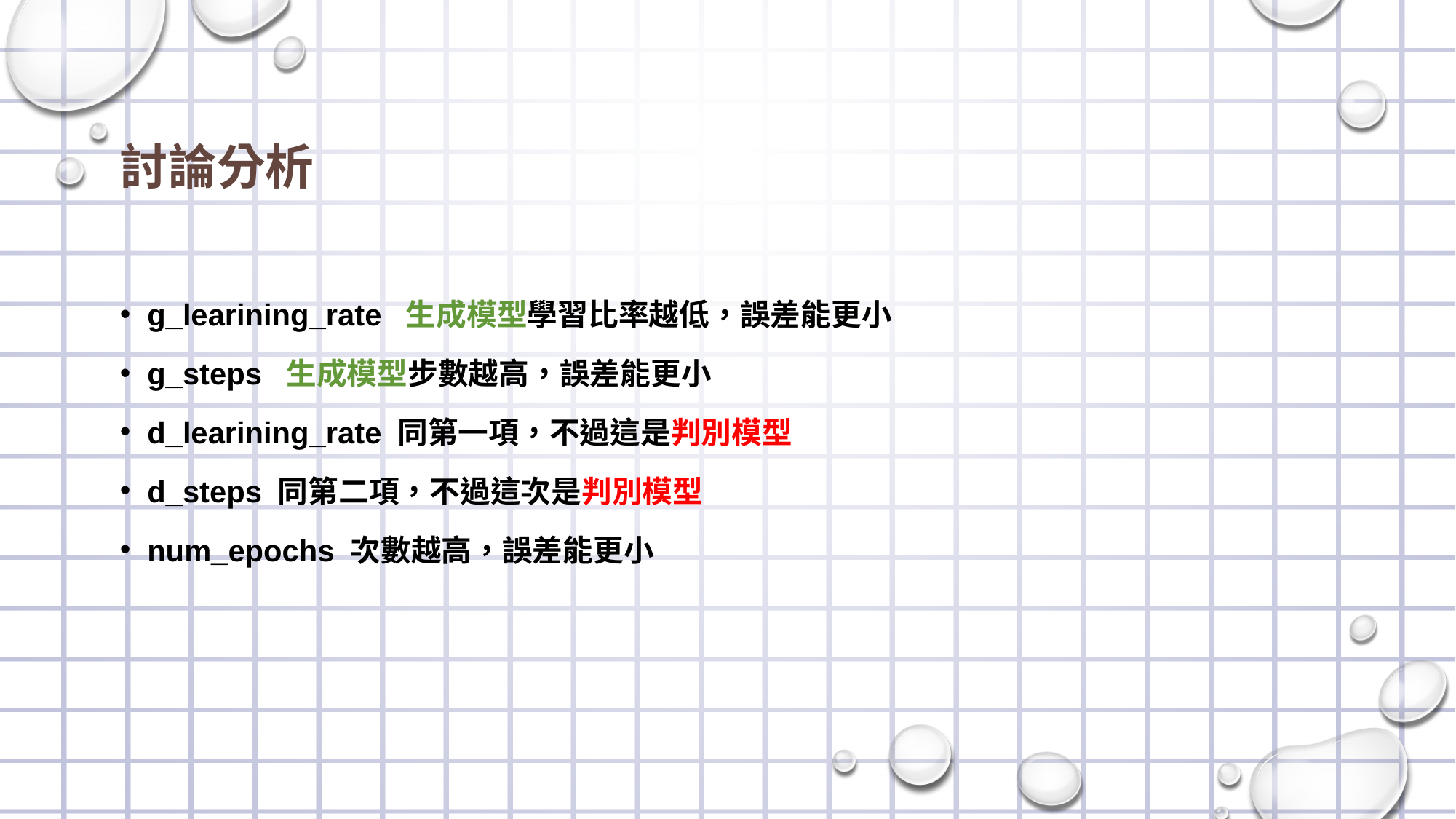

# 討論分析
g_learining_rate  生成模型學習比率越低，誤差能更小
g_steps  生成模型步數越高，誤差能更小
d_learining_rate 同第一項，不過這是判別模型
d_steps 同第二項，不過這次是判別模型
num_epochs 次數越高，誤差能更小